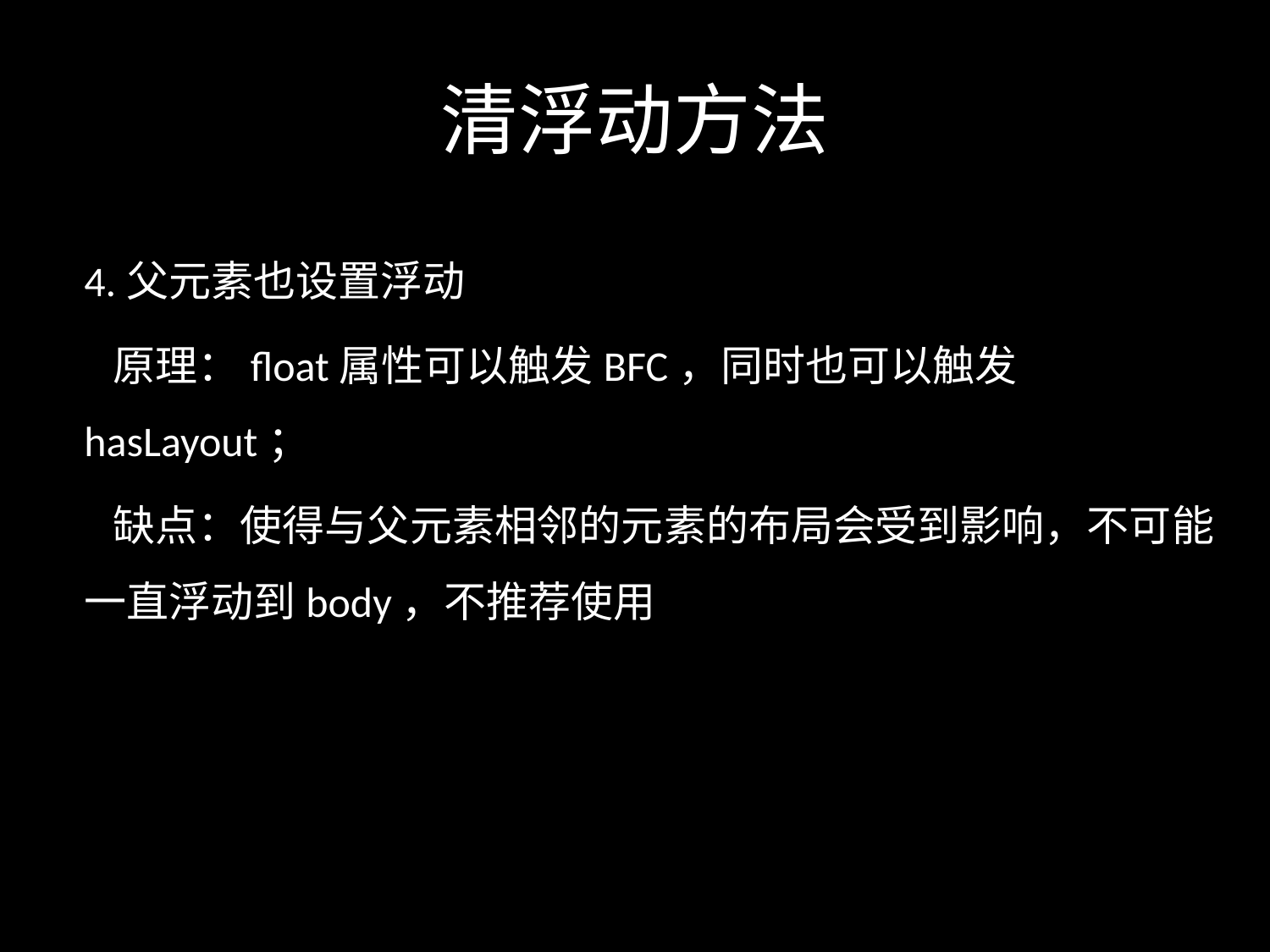

# 清浮动方法
4.父元素也设置浮动
  原理：float属性可以触发BFC，同时也可以触发hasLayout；
  缺点：使得与父元素相邻的元素的布局会受到影响，不可能一直浮动到body，不推荐使用